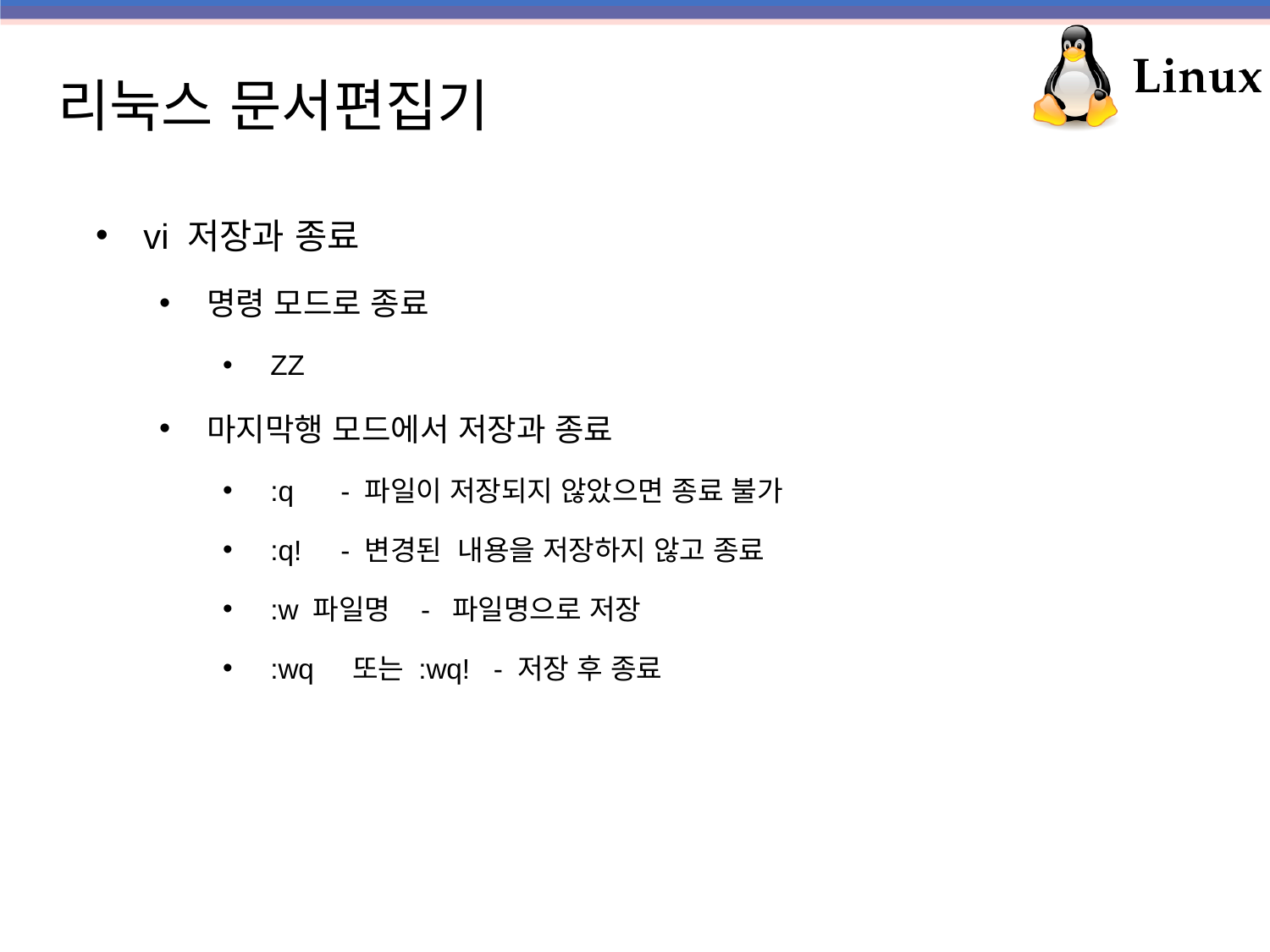

# 리눅스 문서편집기
vi 저장과 종료
명령 모드로 종료
ZZ
마지막행 모드에서 저장과 종료
:q      - 파일이 저장되지 않았으면 종료 불가
:q!     - 변경된  내용을 저장하지 않고 종료
:w 파일명   -  파일명으로 저장
:wq    또는 :wq!   - 저장 후 종료